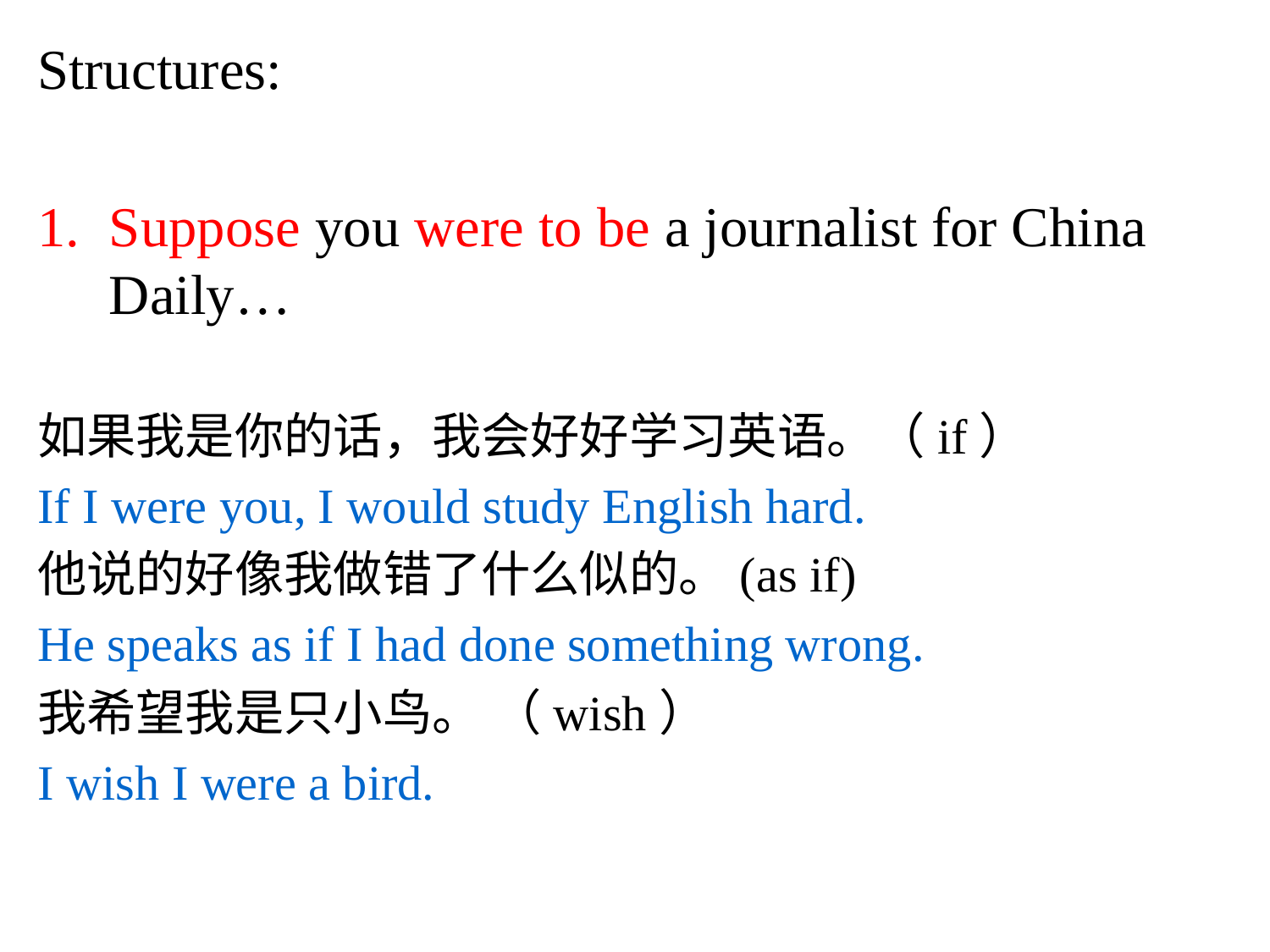

Structures:

Suppose you were to be a journalist for China Daily…

如果我是你的话，我会好好学习英语。（if）
If I were you, I would study English hard.
他说的好像我做错了什么似的。(as if)
He speaks as if I had done something wrong.
我希望我是只小鸟。 （wish）
I wish I were a bird.